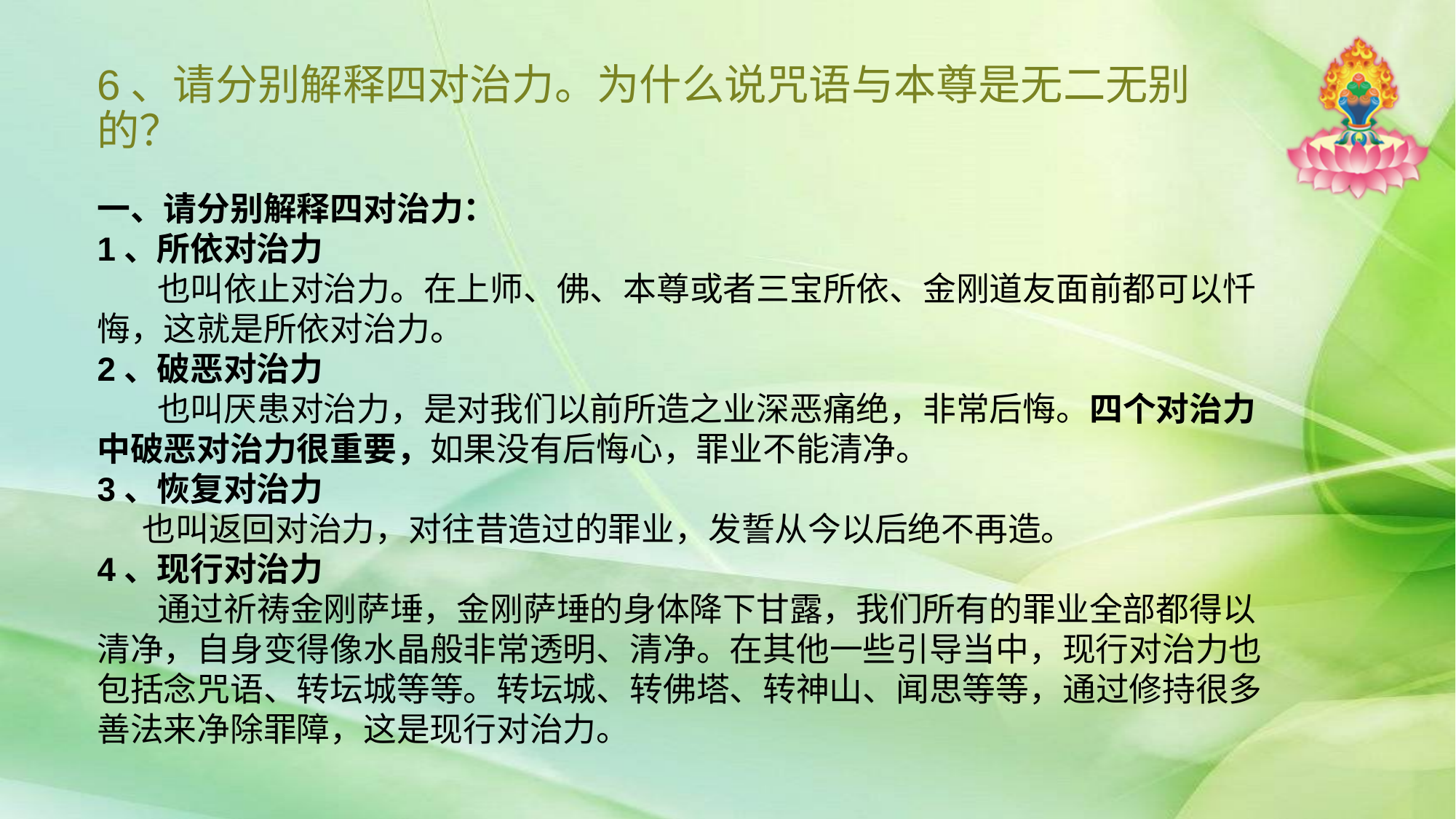

# 6、请分别解释四对治力。为什么说咒语与本尊是无二无别的？
一、请分别解释四对治力：
1、所依对治力
       也叫依止对治力。在上师、佛、本尊或者三宝所依、金刚道友面前都可以忏悔，这就是所依对治力。
2、破恶对治力
       也叫厌患对治力，是对我们以前所造之业深恶痛绝，非常后悔。四个对治力中破恶对治力很重要，如果没有后悔心，罪业不能清净。
3、恢复对治力
     也叫返回对治力，对往昔造过的罪业，发誓从今以后绝不再造。
4、现行对治力
       通过祈祷金刚萨埵，金刚萨埵的身体降下甘露，我们所有的罪业全部都得以清净，自身变得像水晶般非常透明、清净。在其他一些引导当中，现行对治力也包括念咒语、转坛城等等。转坛城、转佛塔、转神山、闻思等等，通过修持很多善法来净除罪障，这是现行对治力。